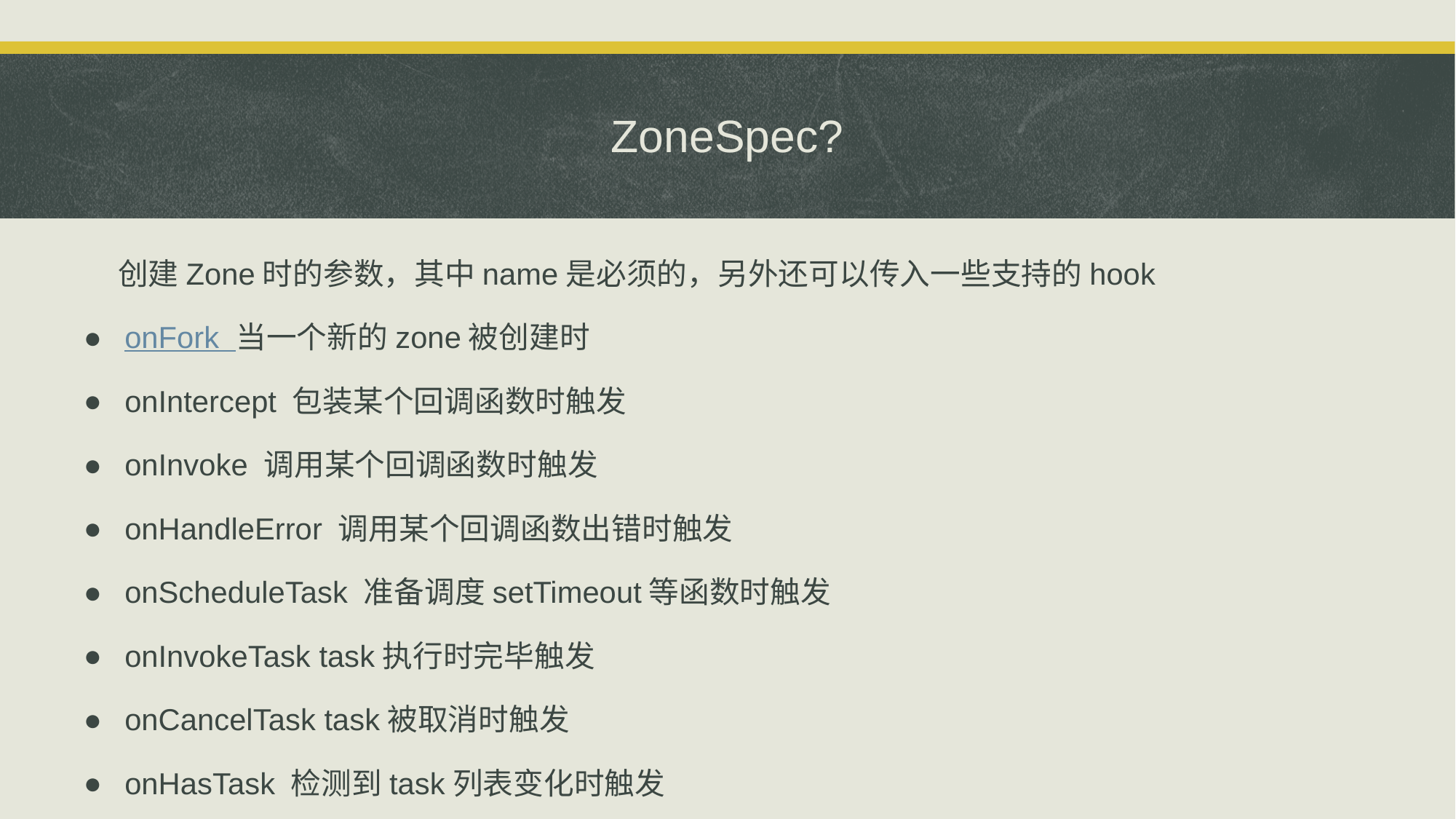

# ZoneSpec?
    创建Zone时的参数，其中name是必须的，另外还可以传入一些支持的hook
onFork  当一个新的zone被创建时
onIntercept 包装某个回调函数时触发
onInvoke 调用某个回调函数时触发
onHandleError 调用某个回调函数出错时触发
onScheduleTask 准备调度setTimeout等函数时触发
onInvokeTask task执行时完毕触发
onCancelTask task被取消时触发
onHasTask 检测到task列表变化时触发